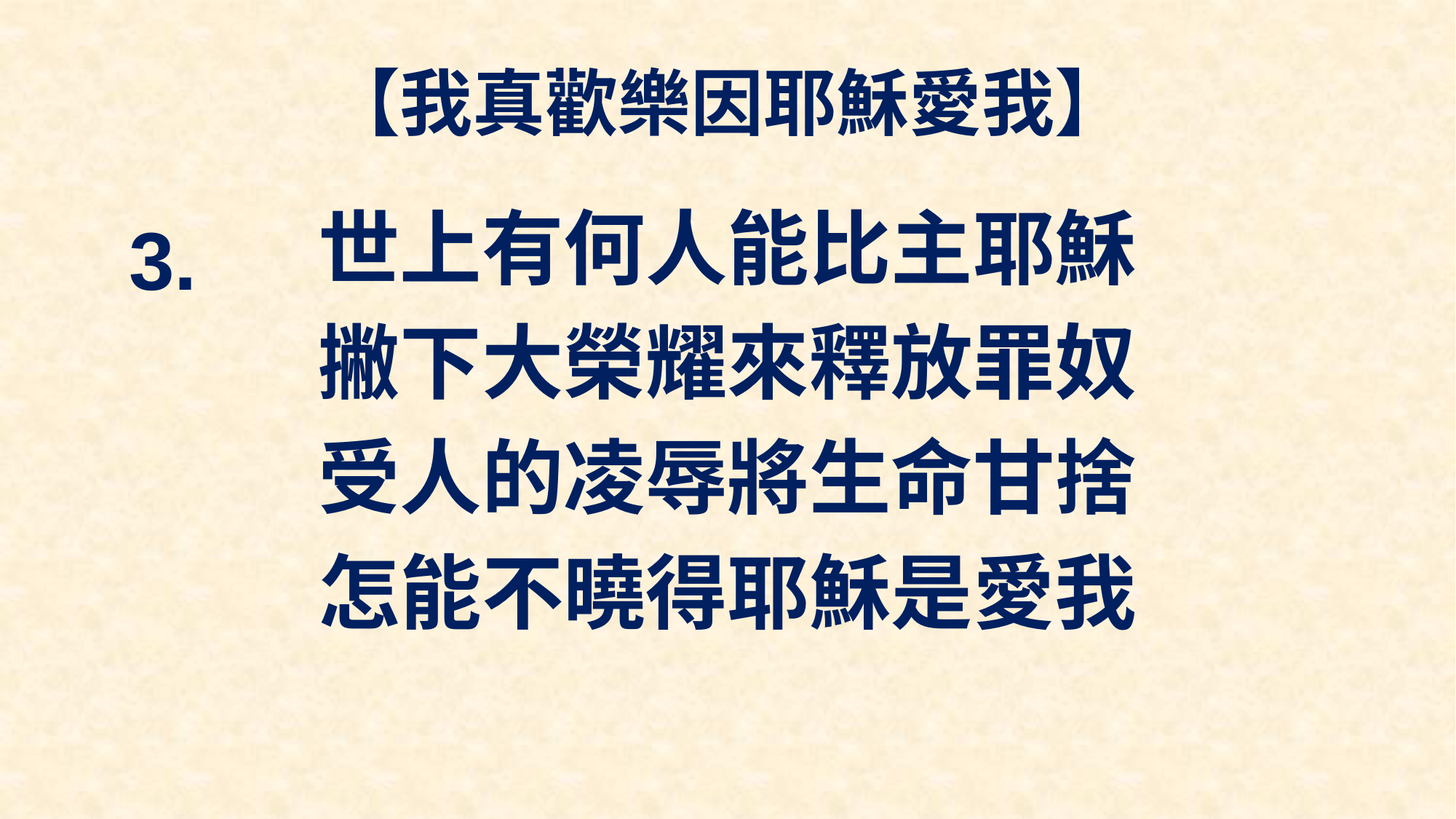

# 【我真歡樂因耶穌愛我】
世上有何人能比主耶穌
撇下大榮耀來釋放罪奴
受人的凌辱將生命甘捨
怎能不曉得耶穌是愛我
3.